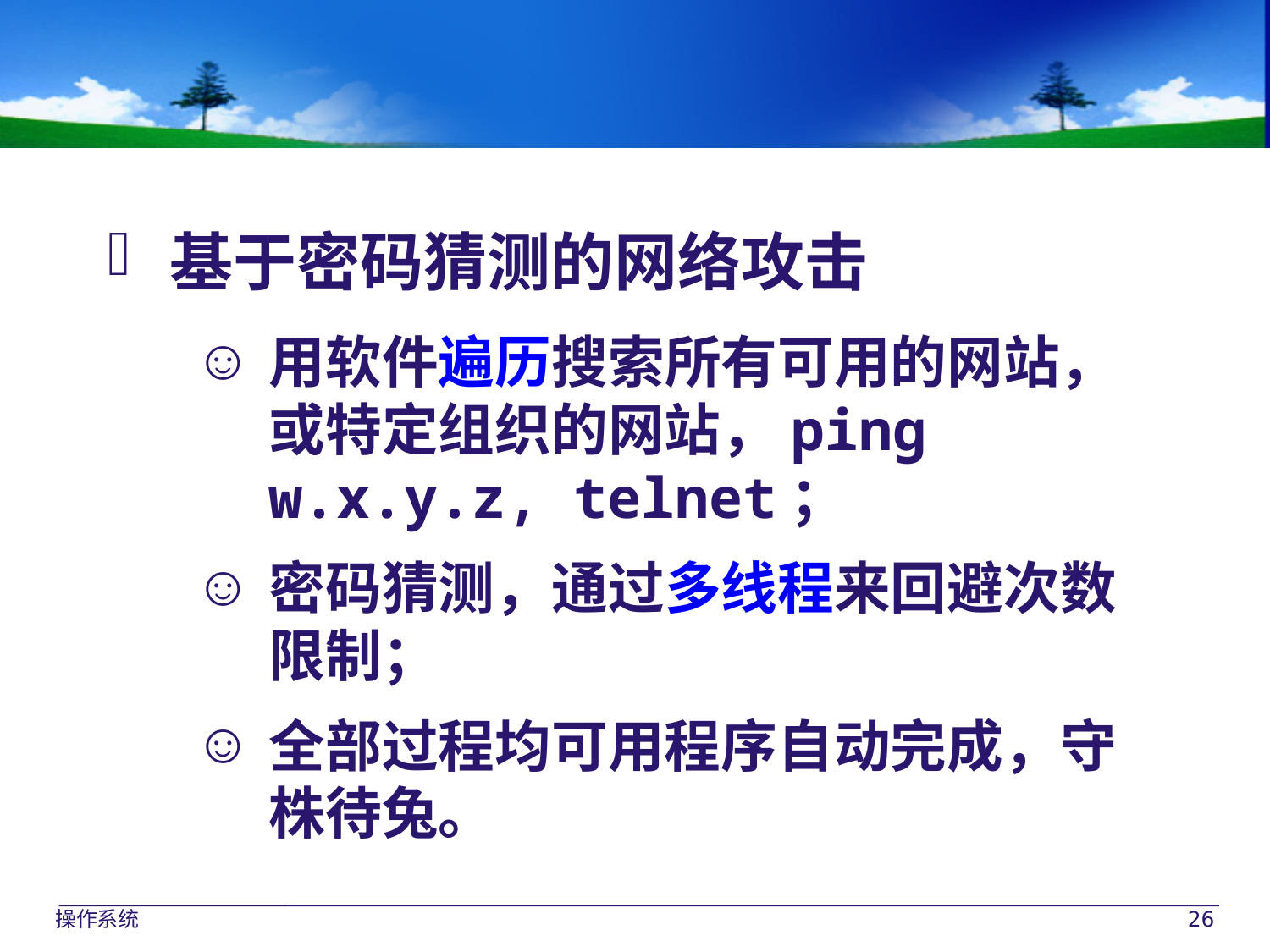

基于密码猜测的网络攻击
用软件遍历搜索所有可用的网站，或特定组织的网站，ping w.x.y.z, telnet；
密码猜测，通过多线程来回避次数限制；
全部过程均可用程序自动完成，守株待兔。
操作系统
26